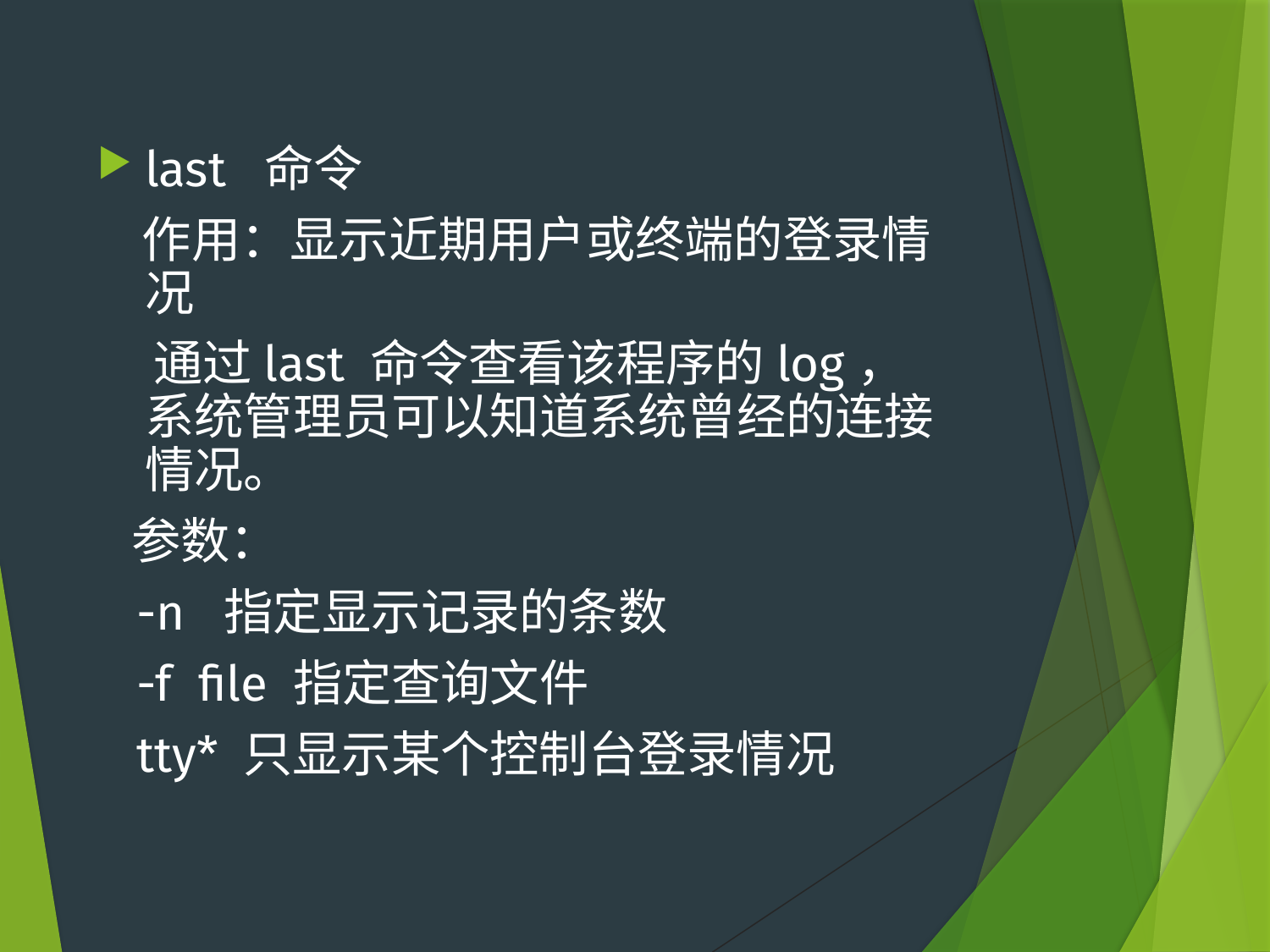

#
last  命令
   作用：显示近期用户或终端的登录情况
    通过last 命令查看该程序的log，系统管理员可以知道系统曾经的连接情况。
  参数：
   -n  指定显示记录的条数
   -f  file 指定查询文件
   tty* 只显示某个控制台登录情况